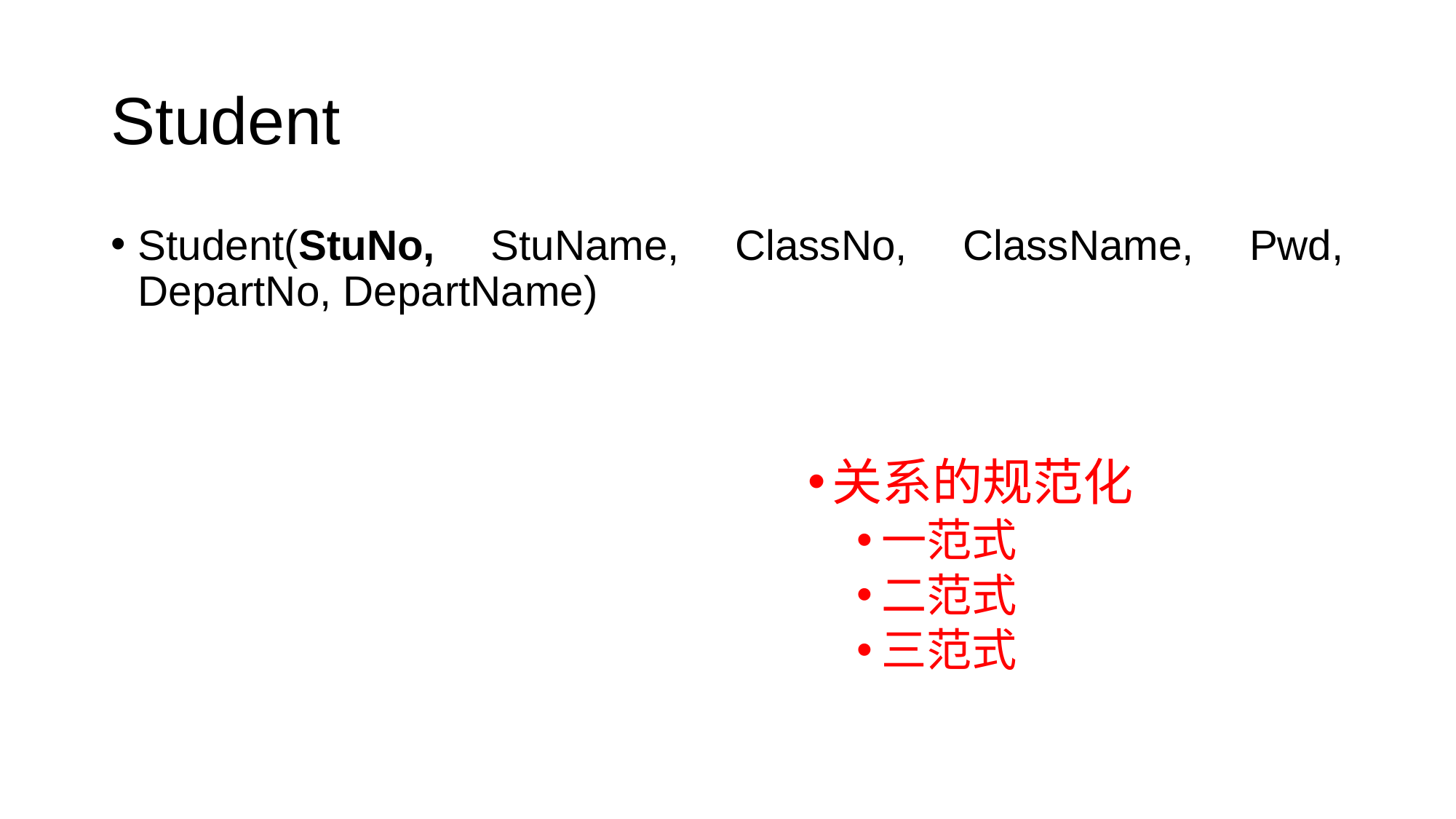

# Student
Student(StuNo, StuName, ClassNo, ClassName, Pwd, DepartNo, DepartName)
关系的规范化
一范式
二范式
三范式